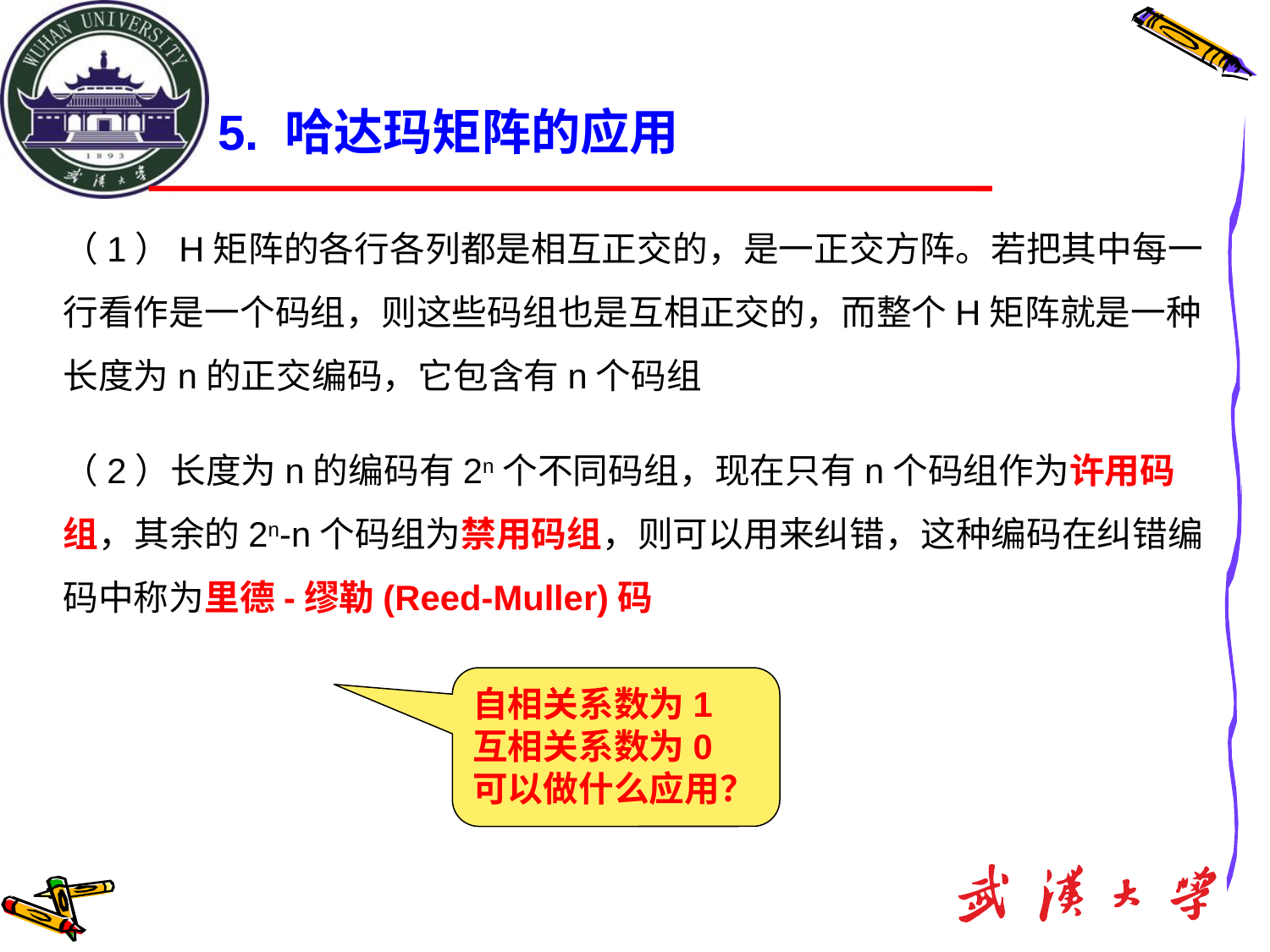

# 5. 哈达玛矩阵的应用
（1）H矩阵的各行各列都是相互正交的，是一正交方阵。若把其中每一行看作是一个码组，则这些码组也是互相正交的，而整个H矩阵就是一种长度为n的正交编码，它包含有n个码组

（2）长度为n的编码有2n个不同码组，现在只有n个码组作为许用码组，其余的2n-n个码组为禁用码组，则可以用来纠错，这种编码在纠错编码中称为里德-缪勒(Reed-Muller)码
自相关系数为1
互相关系数为0
可以做什么应用？